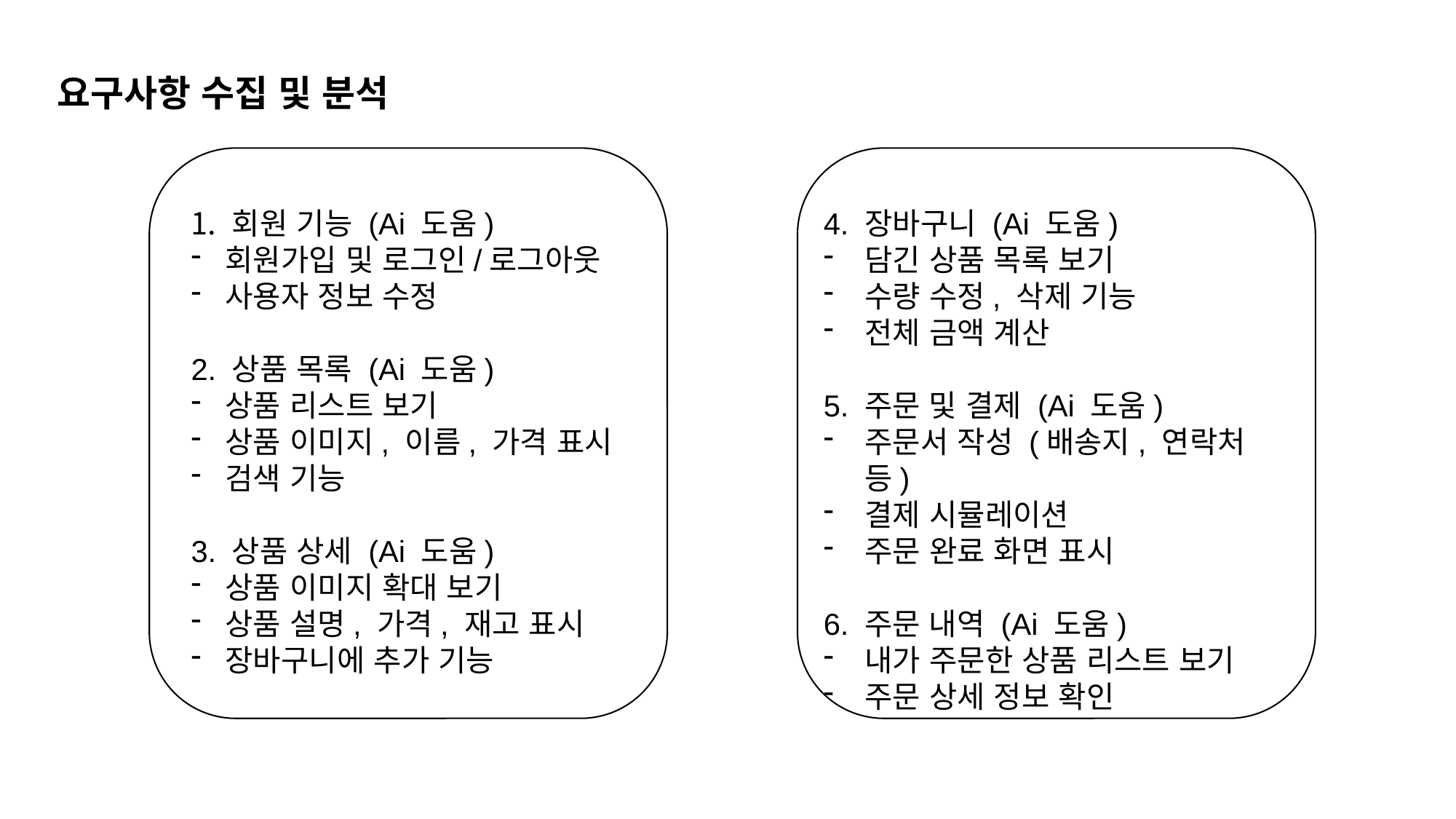

요구사항 수집 및 분석

회원 기능 (Ai 도움)
회원가입 및 로그인/로그아웃
사용자 정보 수정

2. 상품 목록 (Ai 도움)
상품 리스트 보기
상품 이미지, 이름, 가격 표시
검색 기능

3. 상품 상세 (Ai 도움)
상품 이미지 확대 보기
상품 설명, 가격, 재고 표시
장바구니에 추가 기능
4. 장바구니 (Ai 도움)
담긴 상품 목록 보기
수량 수정, 삭제 기능
전체 금액 계산

5. 주문 및 결제 (Ai 도움)
주문서 작성 (배송지, 연락처 등)
결제 시뮬레이션
주문 완료 화면 표시

6. 주문 내역 (Ai 도움)
내가 주문한 상품 리스트 보기
주문 상세 정보 확인